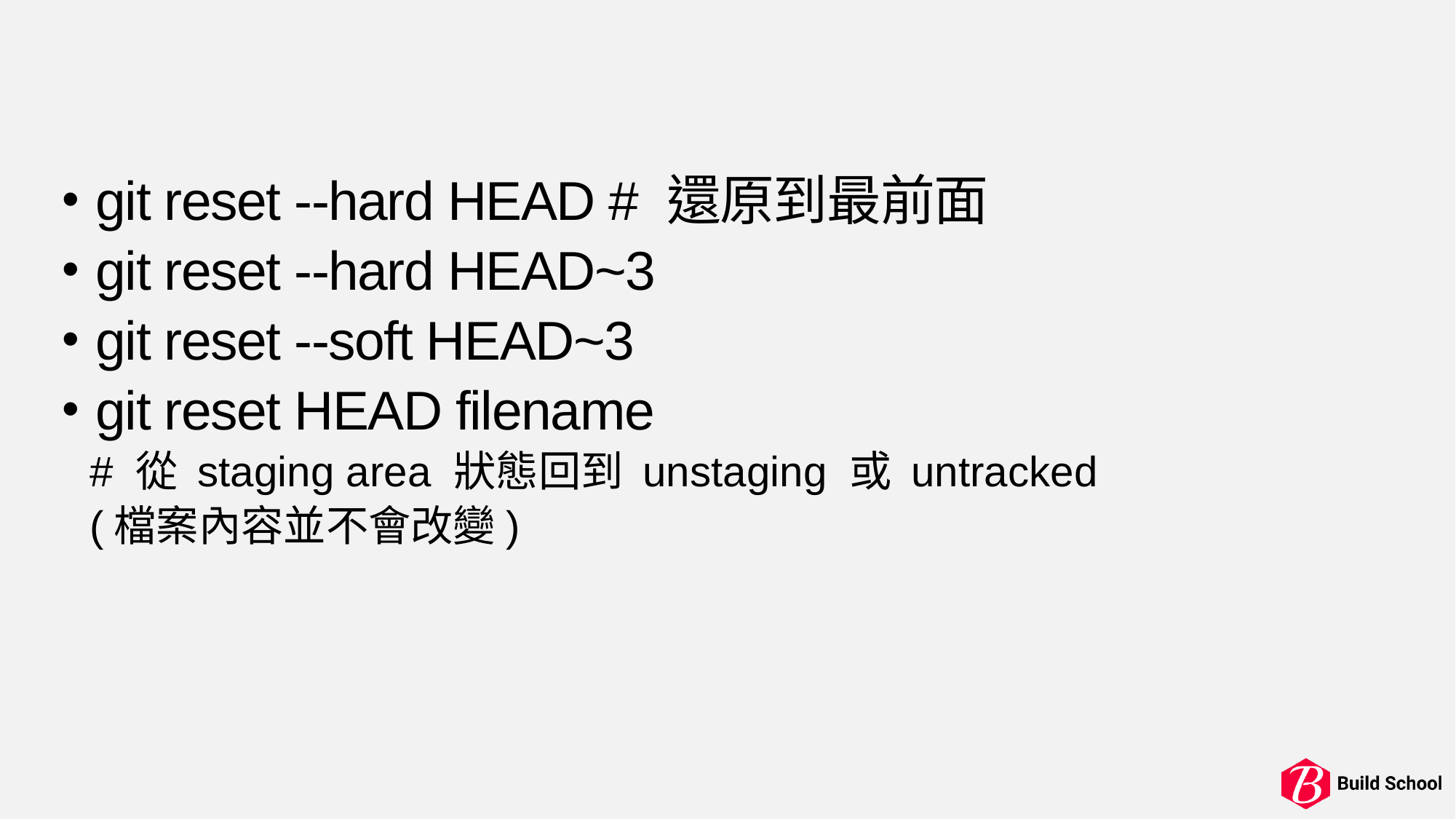

#
git reset --hard HEAD # 還原到最前面
git reset --hard HEAD~3
git reset --soft HEAD~3
git reset HEAD filename
# 從 staging area 狀態回到 unstaging 或 untracked
(檔案內容並不會改變)